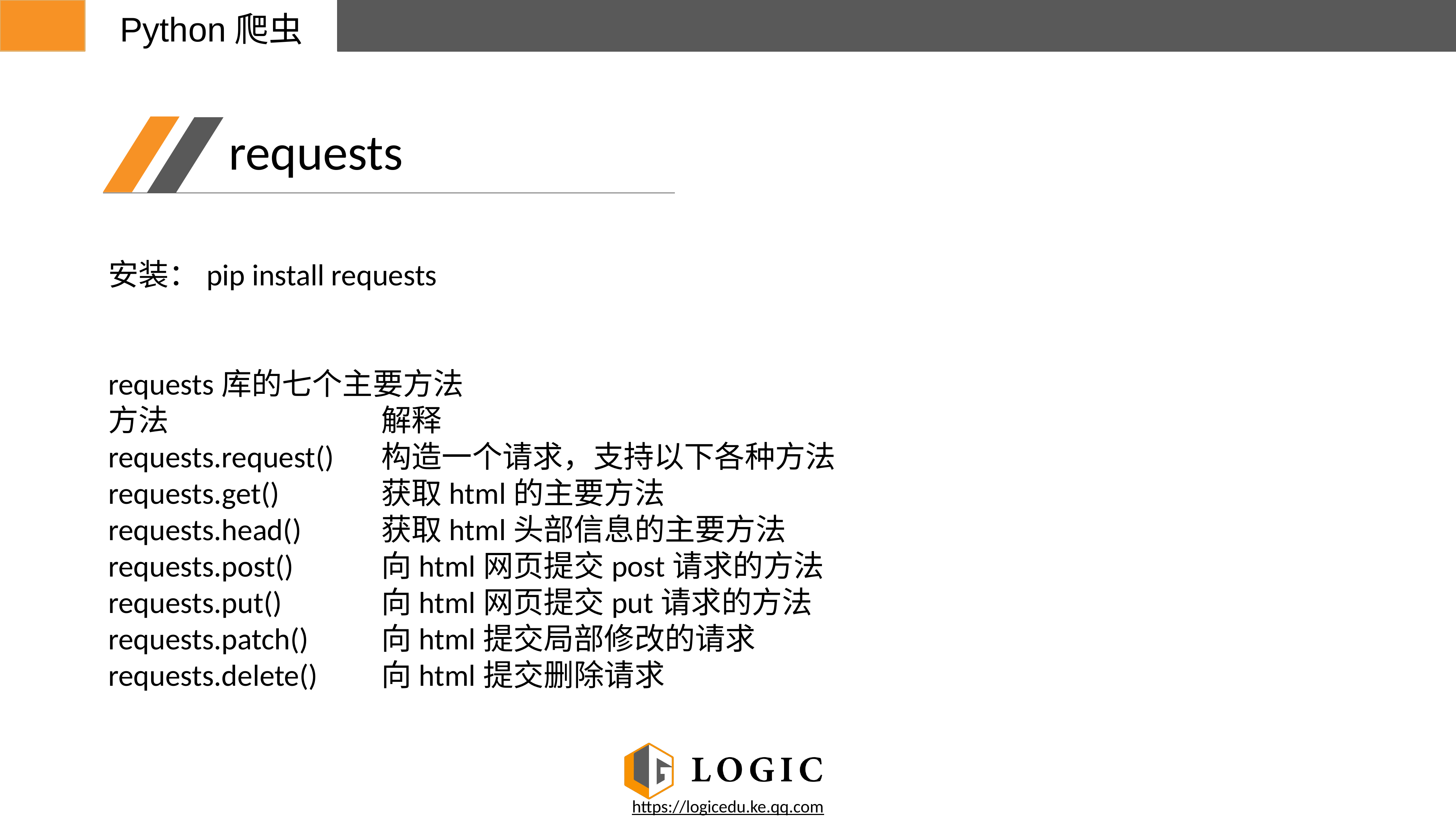

Python爬虫

requests

安装：pip install requests

requests库的七个主要方法
方法 				解释
requests.request() 	构造一个请求，支持以下各种方法
requests.get() 		获取html的主要方法
requests.head() 		获取html头部信息的主要方法
requests.post() 		向html网页提交post请求的方法
requests.put() 		向html网页提交put请求的方法
requests.patch() 		向html提交局部修改的请求
requests.delete() 		向html提交删除请求